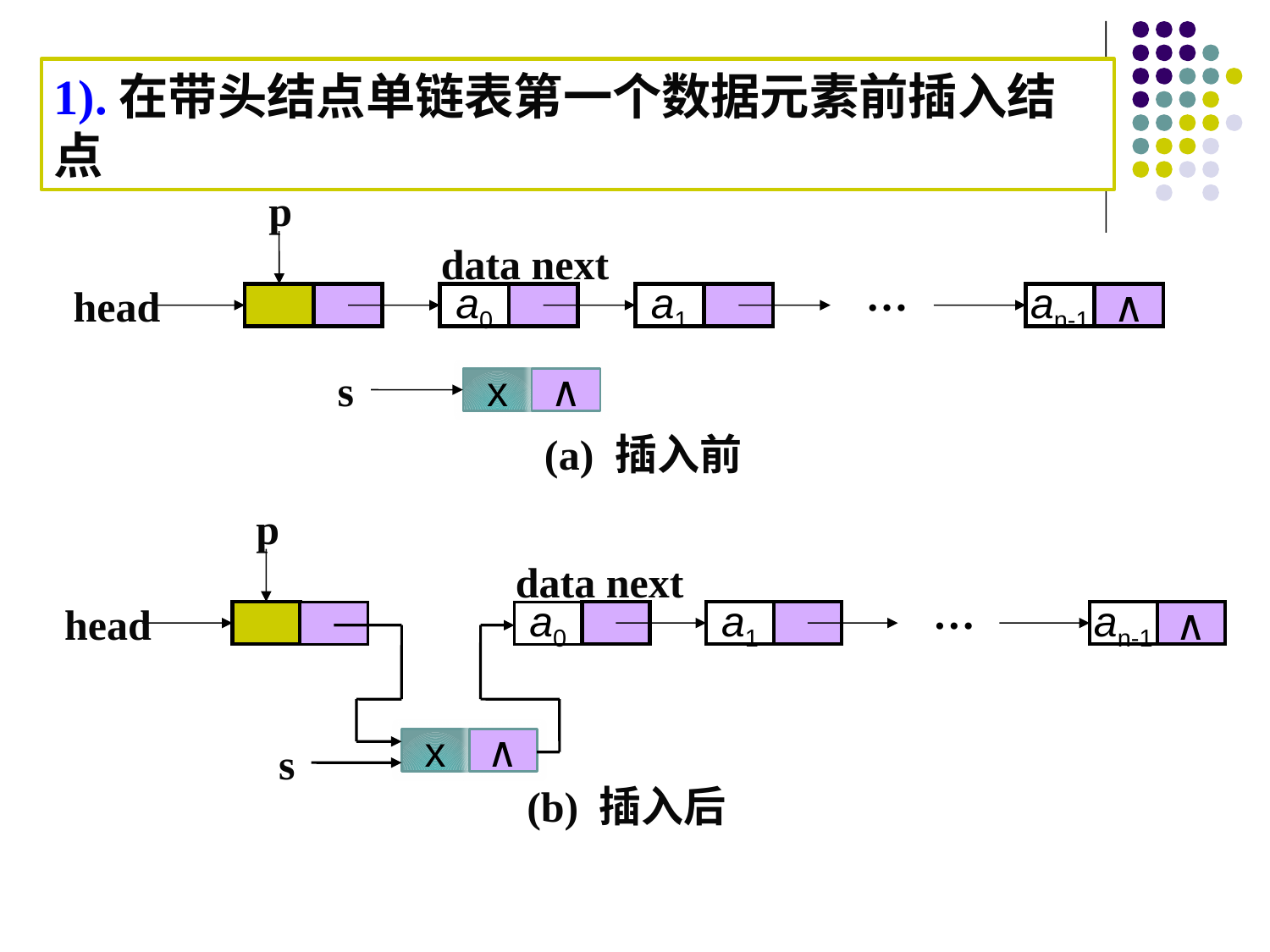

1).在带头结点单链表第一个数据元素前插入结点
p

data next
…
head

a0

a1

an-1
∧

s
x
∧

(a) 插入前
p

data next
…
head

a0

a1

an-1
∧

x
∧
s

(b) 插入后